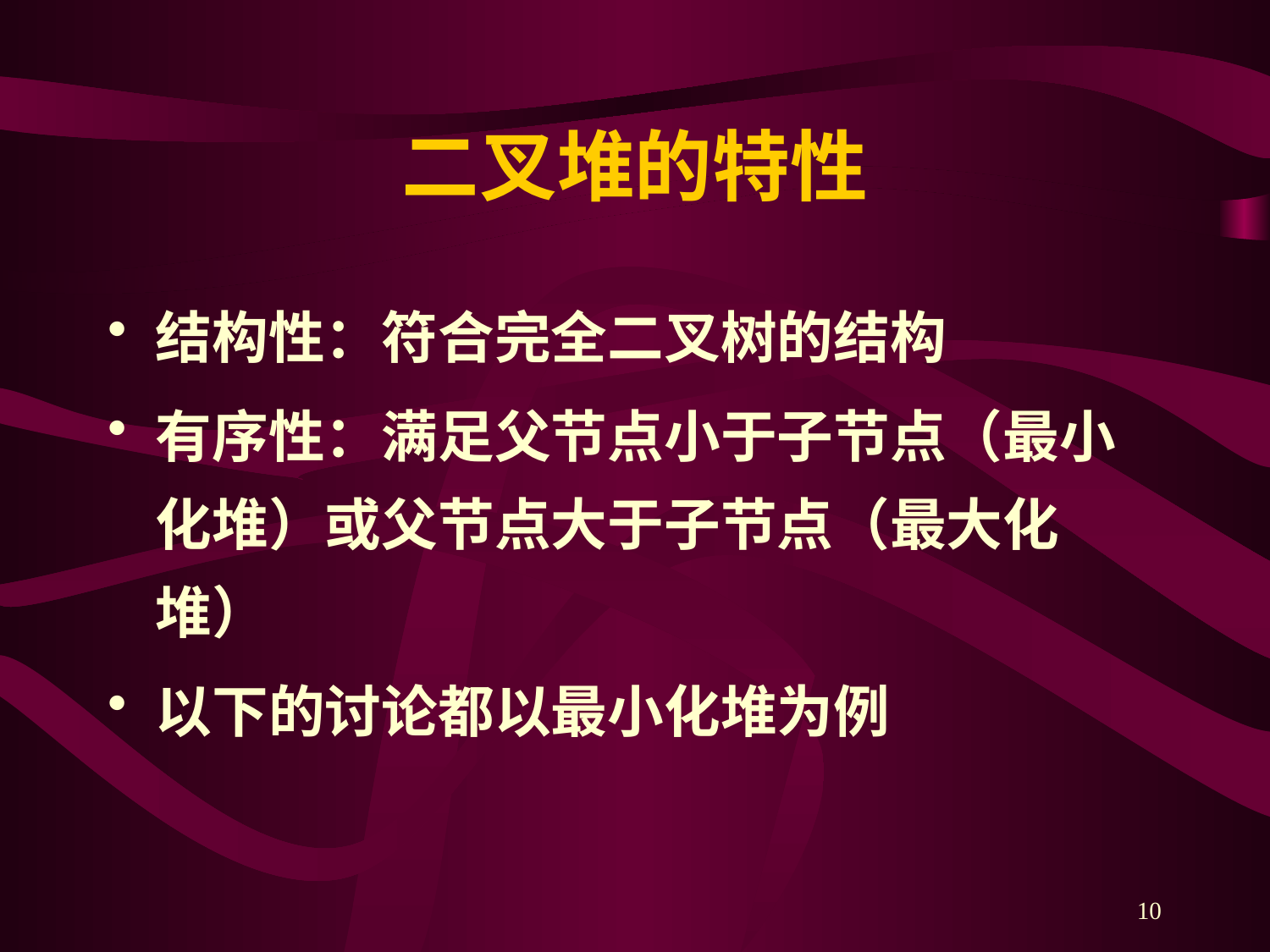

# 二叉堆的特性
结构性：符合完全二叉树的结构
有序性：满足父节点小于子节点（最小化堆）或父节点大于子节点（最大化堆）
以下的讨论都以最小化堆为例
10